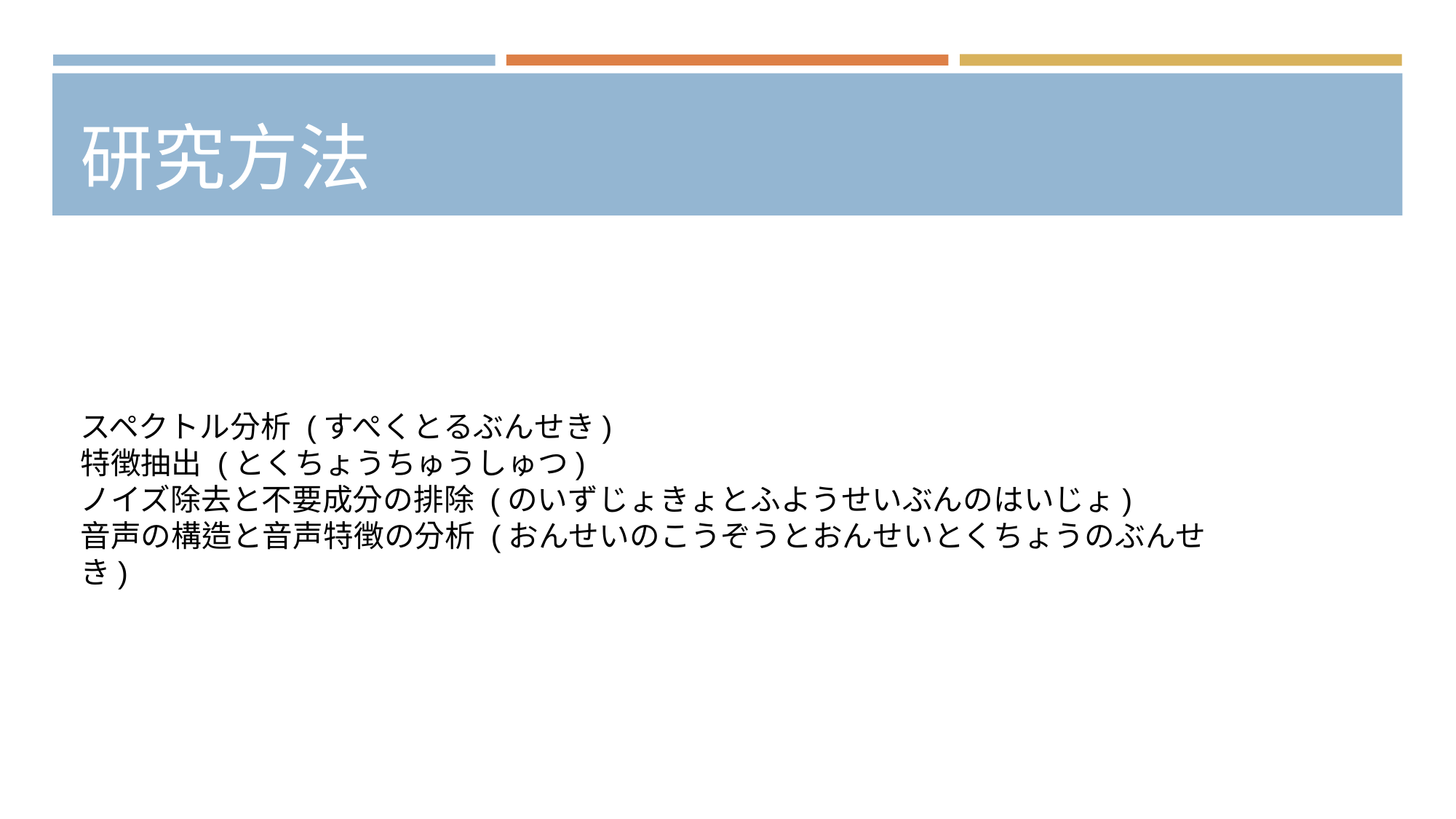

# 研究方法

スペクトル分析 (すぺくとるぶんせき)
特徴抽出 (とくちょうちゅうしゅつ)
ノイズ除去と不要成分の排除 (のいずじょきょとふようせいぶんのはいじょ)
音声の構造と音声特徴の分析 (おんせいのこうぞうとおんせいとくちょうのぶんせき)